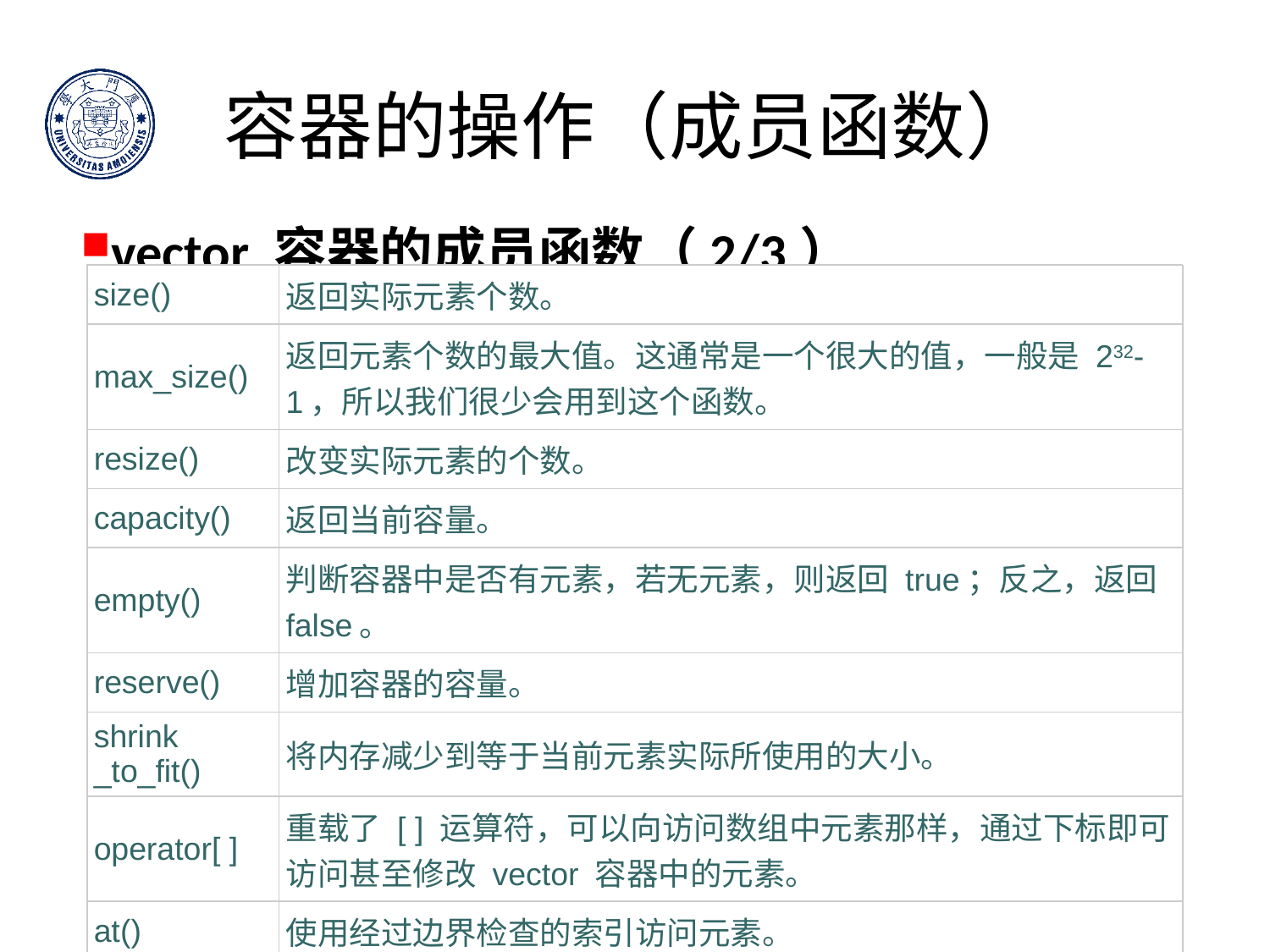

# 容器的操作（成员函数）
vector 容器的成员函数（2/3）

| size() | 返回实际元素个数。 |
| --- | --- |
| max\_size() | 返回元素个数的最大值。这通常是一个很大的值，一般是 232-1，所以我们很少会用到这个函数。 |
| resize() | 改变实际元素的个数。 |
| capacity() | 返回当前容量。 |
| empty() | 判断容器中是否有元素，若无元素，则返回 true；反之，返回 false。 |
| reserve() | 增加容器的容量。 |
| shrink \_to\_fit() | 将内存减少到等于当前元素实际所使用的大小。 |
| operator[ ] | 重载了 [ ] 运算符，可以向访问数组中元素那样，通过下标即可访问甚至修改 vector 容器中的元素。 |
| at() | 使用经过边界检查的索引访问元素。 |
51